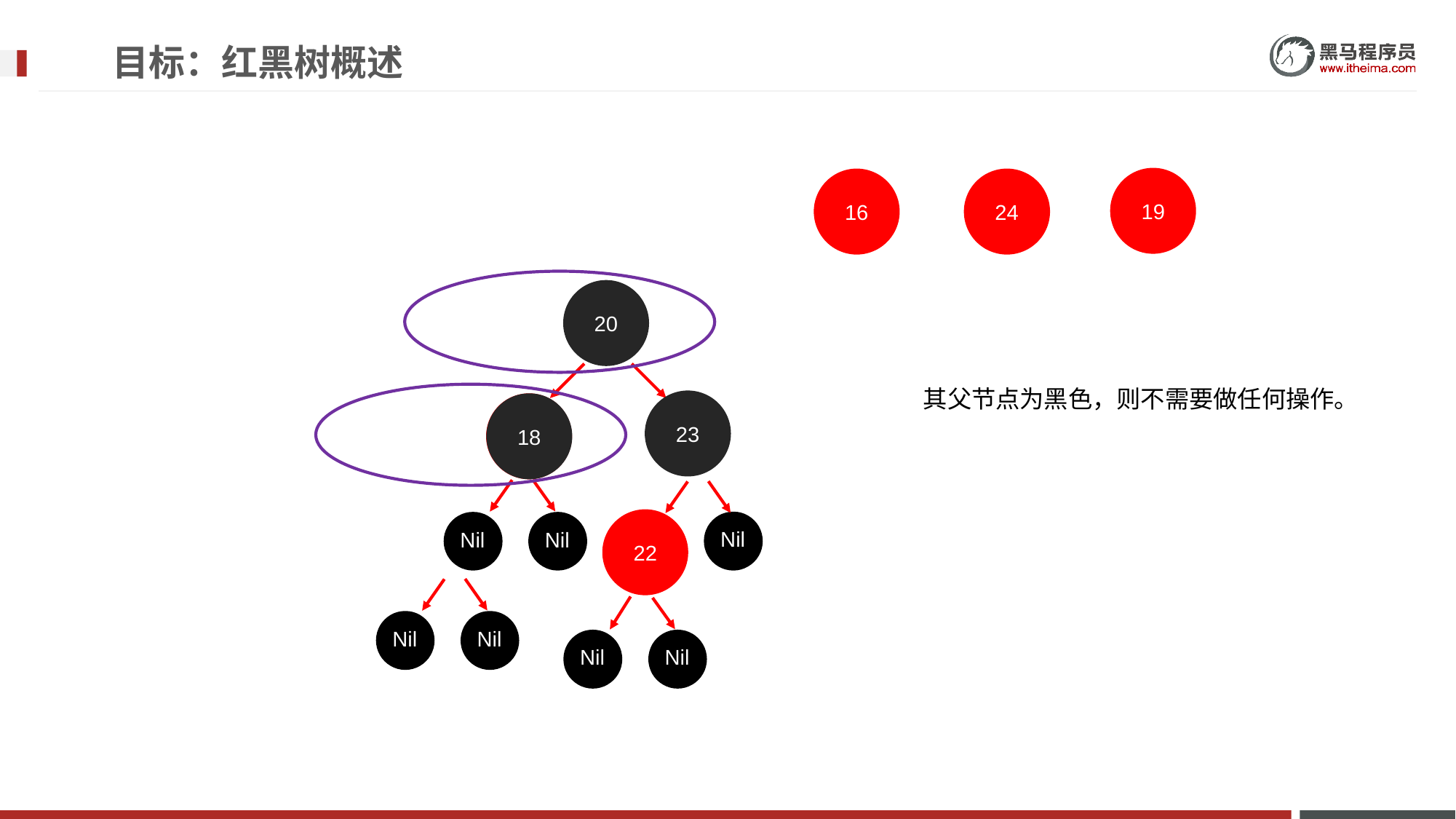

目标：红黑树概述
19
16
24

20
其父节点为黑色，则不需要做任何操作。

23
18
18
22

Nil

Nil

Nil

Nil

Nil

Nil

Nil